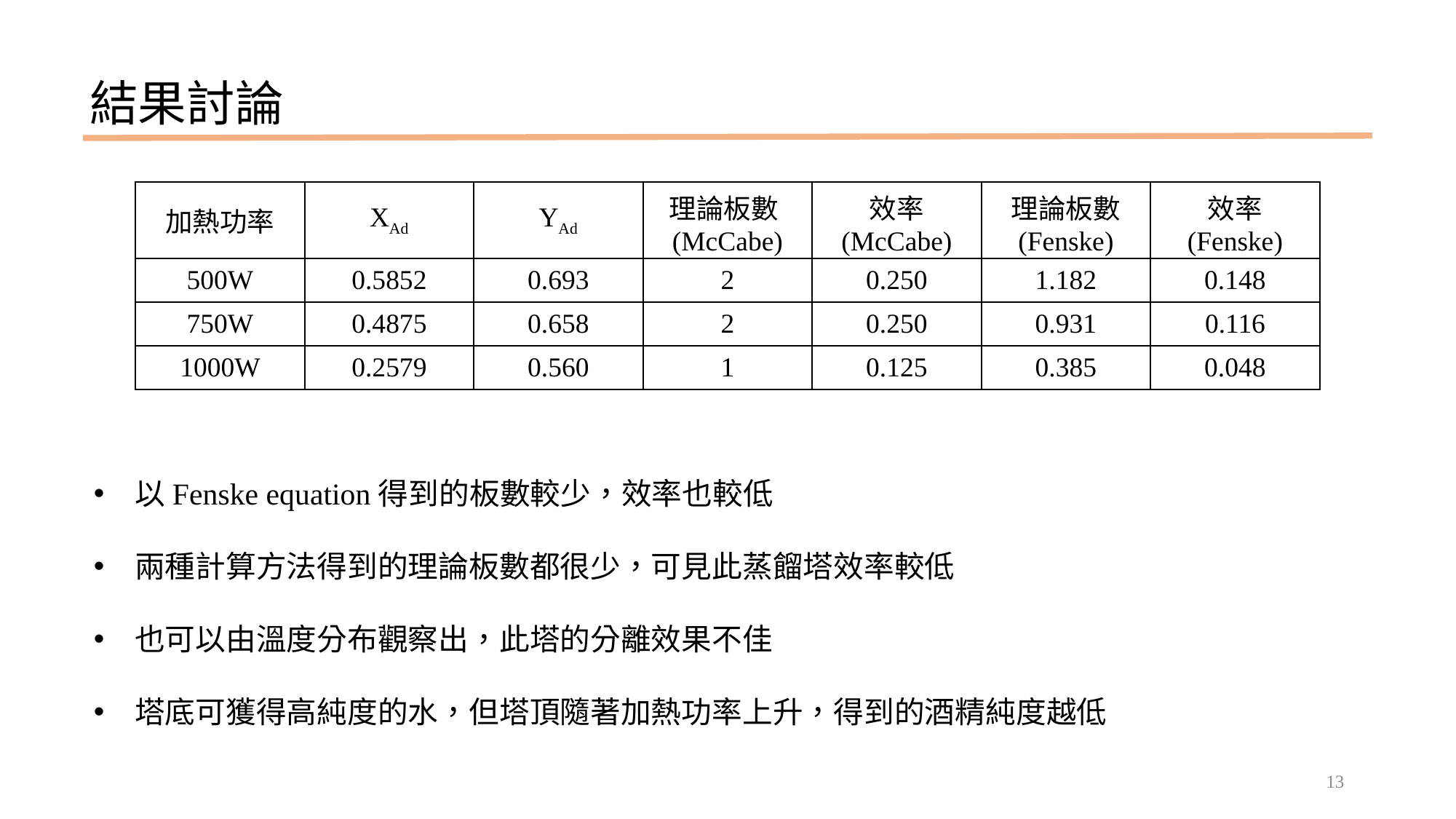

結果討論
| 加熱功率 | XAd | YAd | 理論板數(McCabe) | 效率 (McCabe) | 理論板數 (Fenske) | 效率 (Fenske) |
| --- | --- | --- | --- | --- | --- | --- |
| 500W | 0.5852 | 0.693 | 2 | 0.250 | 1.182 | 0.148 |
| 750W | 0.4875 | 0.658 | 2 | 0.250 | 0.931 | 0.116 |
| 1000W | 0.2579 | 0.560 | 1 | 0.125 | 0.385 | 0.048 |
以Fenske equation得到的板數較少，效率也較低
兩種計算方法得到的理論板數都很少，可見此蒸餾塔效率較低
也可以由溫度分布觀察出，此塔的分離效果不佳
塔底可獲得高純度的水，但塔頂隨著加熱功率上升，得到的酒精純度越低
13